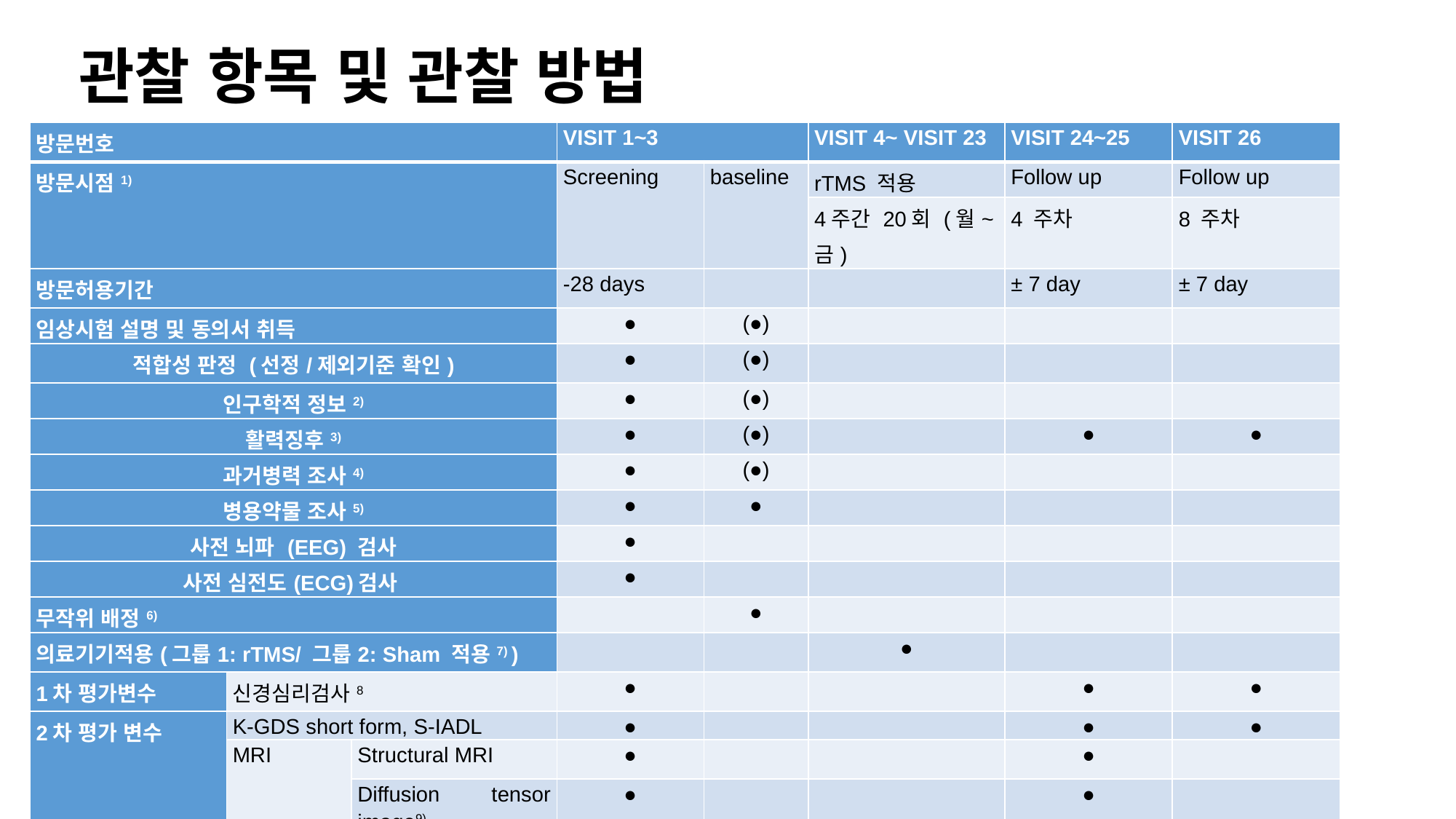

# 관찰 항목 및 관찰 방법
| 방문번호 |  |  | VISIT 1~3 |  | VISIT 4~ VISIT 23 | VISIT 24~25 | VISIT 26 |
| --- | --- | --- | --- | --- | --- | --- | --- |
| 방문시점1) |  |  | Screening | baseline | rTMS 적용 | Follow up | Follow up |
|  |  |  |  |  | 4주간 20회 (월~금) | 4 주차 | 8 주차 |
| 방문허용기간 |  |  | -28 days |  |  | ± 7 day | ± 7 day |
| 임상시험 설명 및 동의서 취득 |  |  | ● | (●) |  |  |  |
| 적합성 판정 (선정/제외기준 확인) |  |  | ● | (●) |  |  |  |
| 인구학적 정보2) |  |  | ● | (●) |  |  |  |
| 활력징후3) |  |  | ● | (●) |  | ● | ● |
| 과거병력 조사4) |  |  | ● | (●) |  |  |  |
| 병용약물 조사5) |  |  | ● | ● |  |  |  |
| 사전 뇌파 (EEG) 검사 |  |  | ● |  |  |  |  |
| 사전 심전도(ECG)검사 |  |  | ● |  |  |  |  |
| 무작위 배정6) |  |  |  | ● |  |  |  |
| 의료기기적용(그룹1: rTMS/ 그룹2: Sham 적용7) ) |  |  |  |  | ● |  |  |
| 1차 평가변수 | 신경심리검사8 |  | ● |  |  | ● | ● |
| 2차 평가 변수 | K-GDS short form, S-IADL |  | ● |  |  | ● | ● |
|  | MRI | Structural MRI | ● |  |  | ● |  |
|  |  | Diffusion tensor image9) | ● |  |  | ● |  |
|  |  | Resting fMRI9) | ● |  |  | ● |  |
| 이상사례 확인 10 |  |  |  | ● | ●11 | ● | ● |